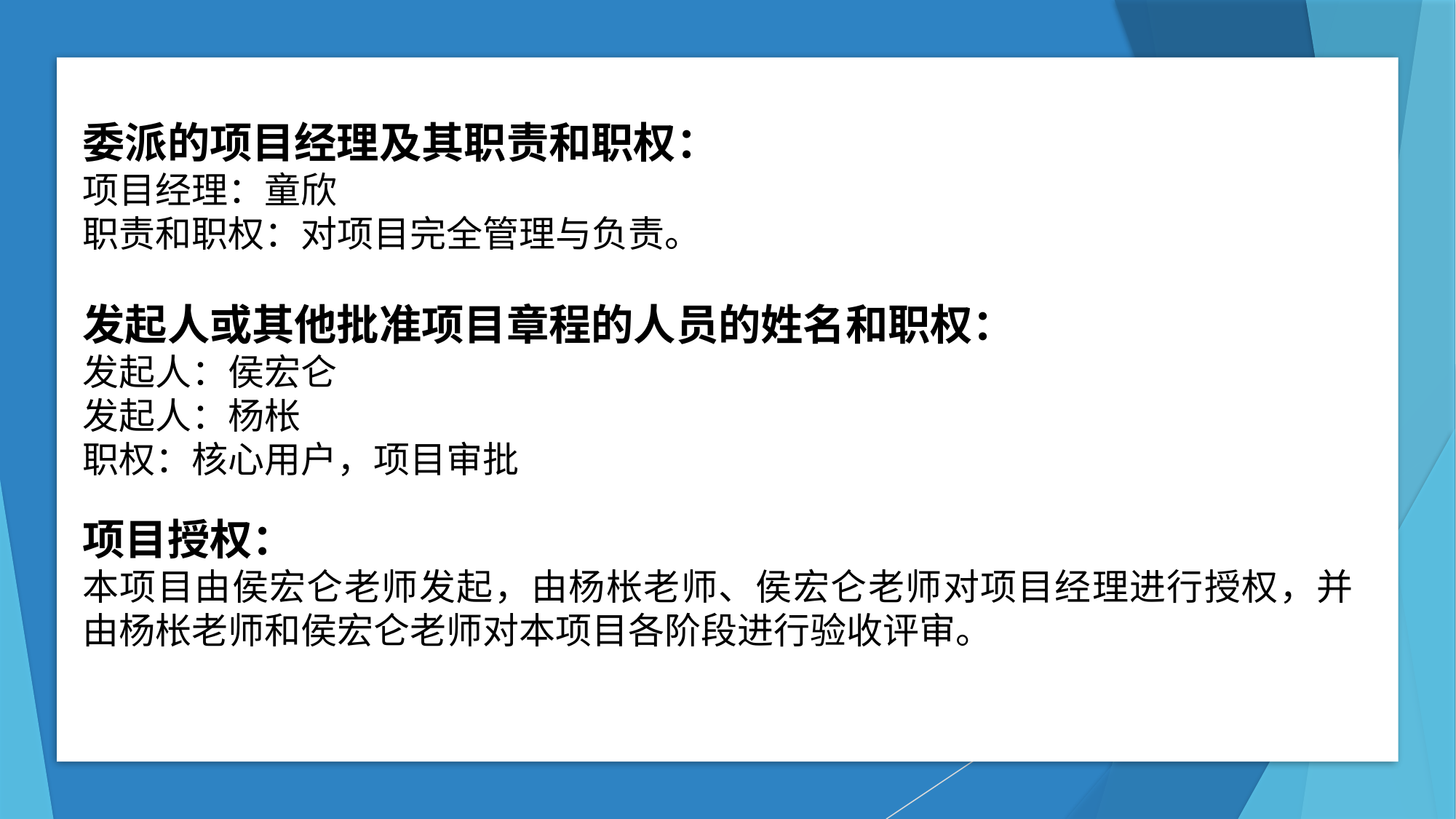

委派的项目经理及其职责和职权：
项目经理：童欣
职责和职权：对项目完全管理与负责。

发起人或其他批准项目章程的人员的姓名和职权：
发起人：侯宏仑
发起人：杨枨
职权：核心用户，项目审批

项目授权：
本项目由侯宏仑老师发起，由杨枨老师、侯宏仑老师对项目经理进行授权，并由杨枨老师和侯宏仑老师对本项目各阶段进行验收评审。